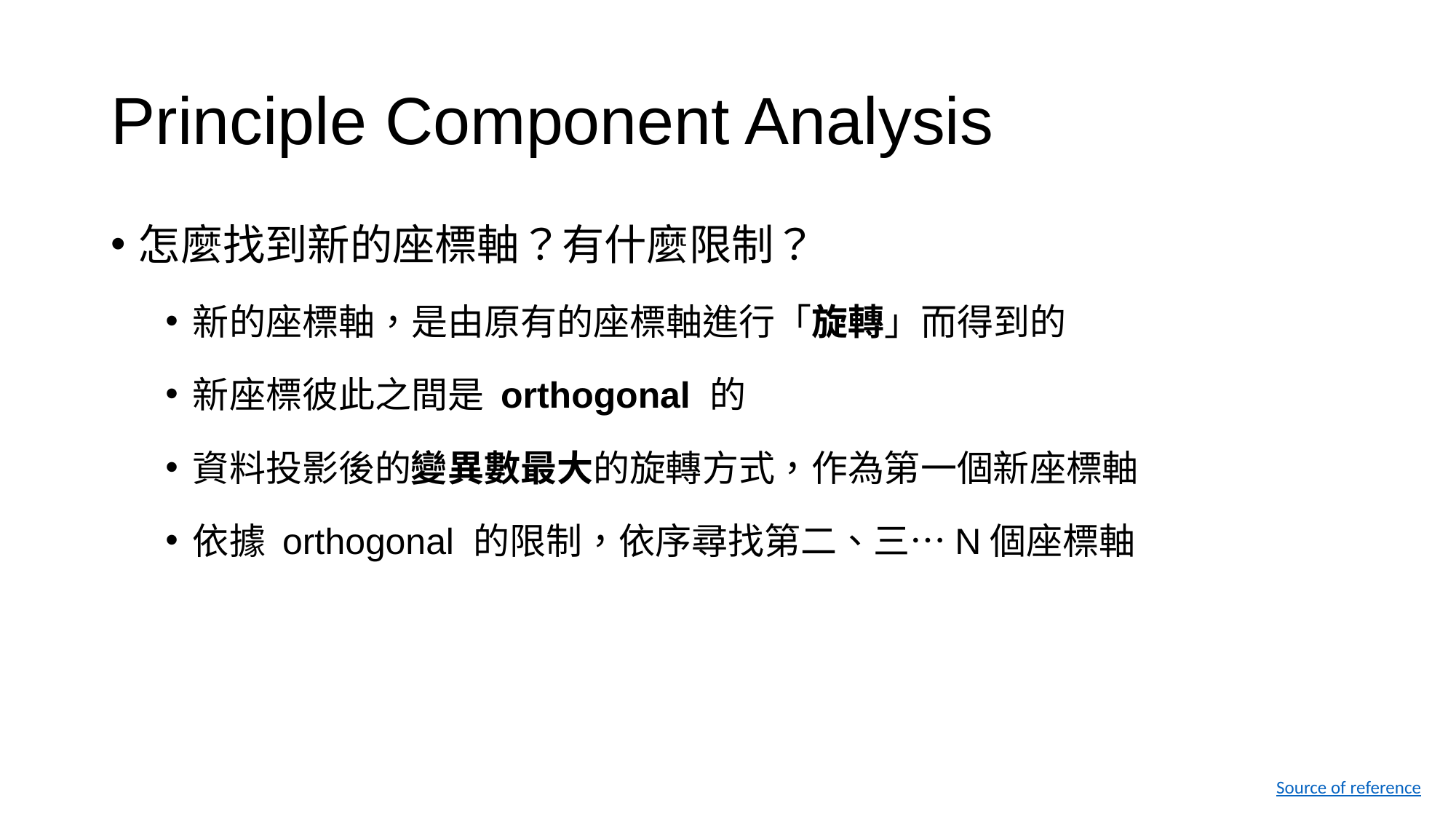

# Principle Component Analysis
怎麼找到新的座標軸？有什麼限制？
新的座標軸，是由原有的座標軸進行「旋轉」而得到的
新座標彼此之間是 orthogonal 的
資料投影後的變異數最大的旋轉方式，作為第一個新座標軸
依據 orthogonal 的限制，依序尋找第二、三…N個座標軸
Source of reference